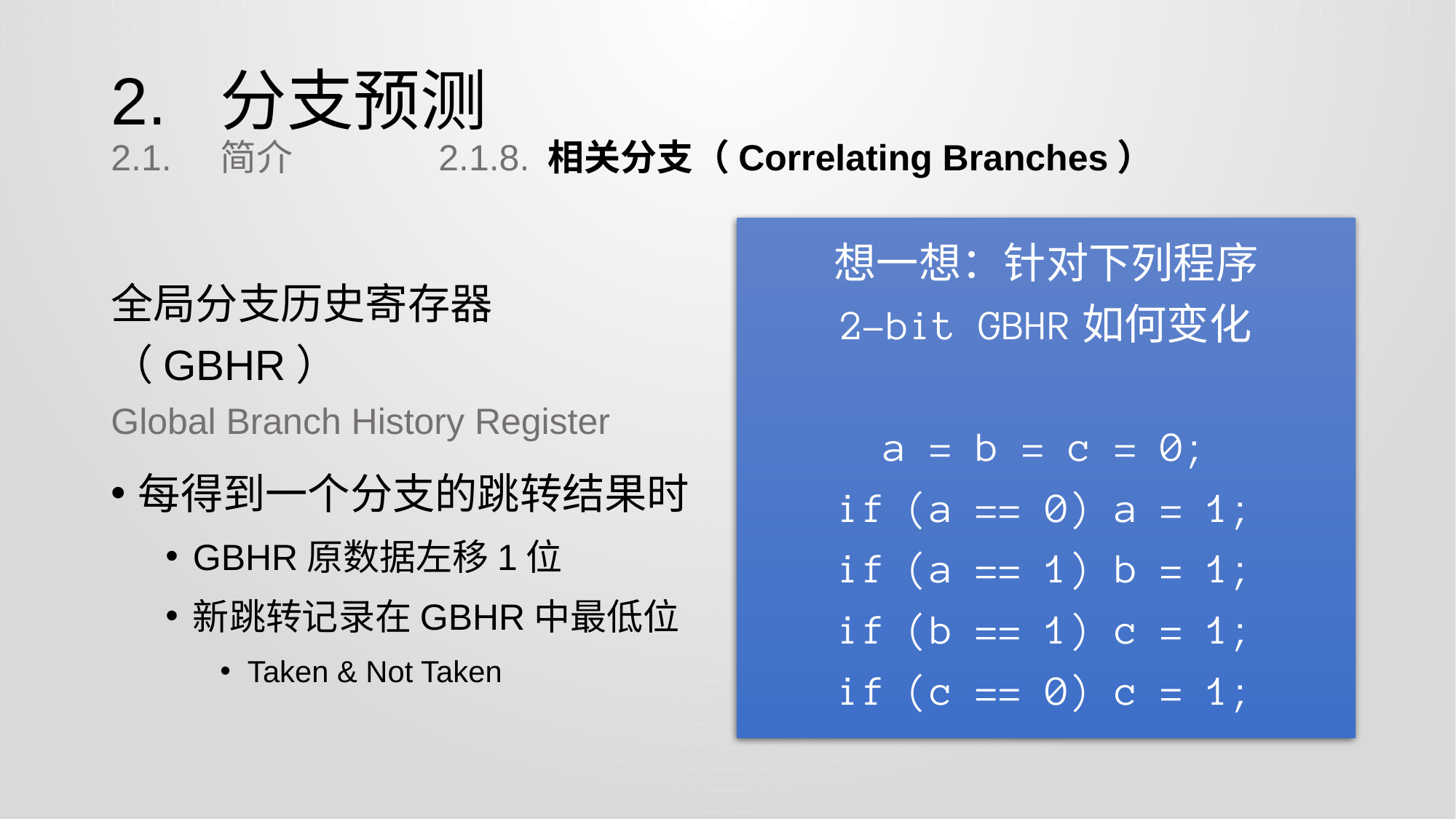

# 2.	分支预测 2.1.	简介		2.1.8.	相关分支（Correlating Branches）
全局分支历史寄存器（GBHR）
Global Branch History Register
每得到一个分支的跳转结果时
GBHR原数据左移1位
新跳转记录在GBHR中最低位
Taken & Not Taken
想一想：针对下列程序
2-bit GBHR如何变化

a = b = c = 0;
if (a == 0) a = 1;
if (a == 1) b = 1;
if (b == 1) c = 1;
if (c == 0) c = 1;